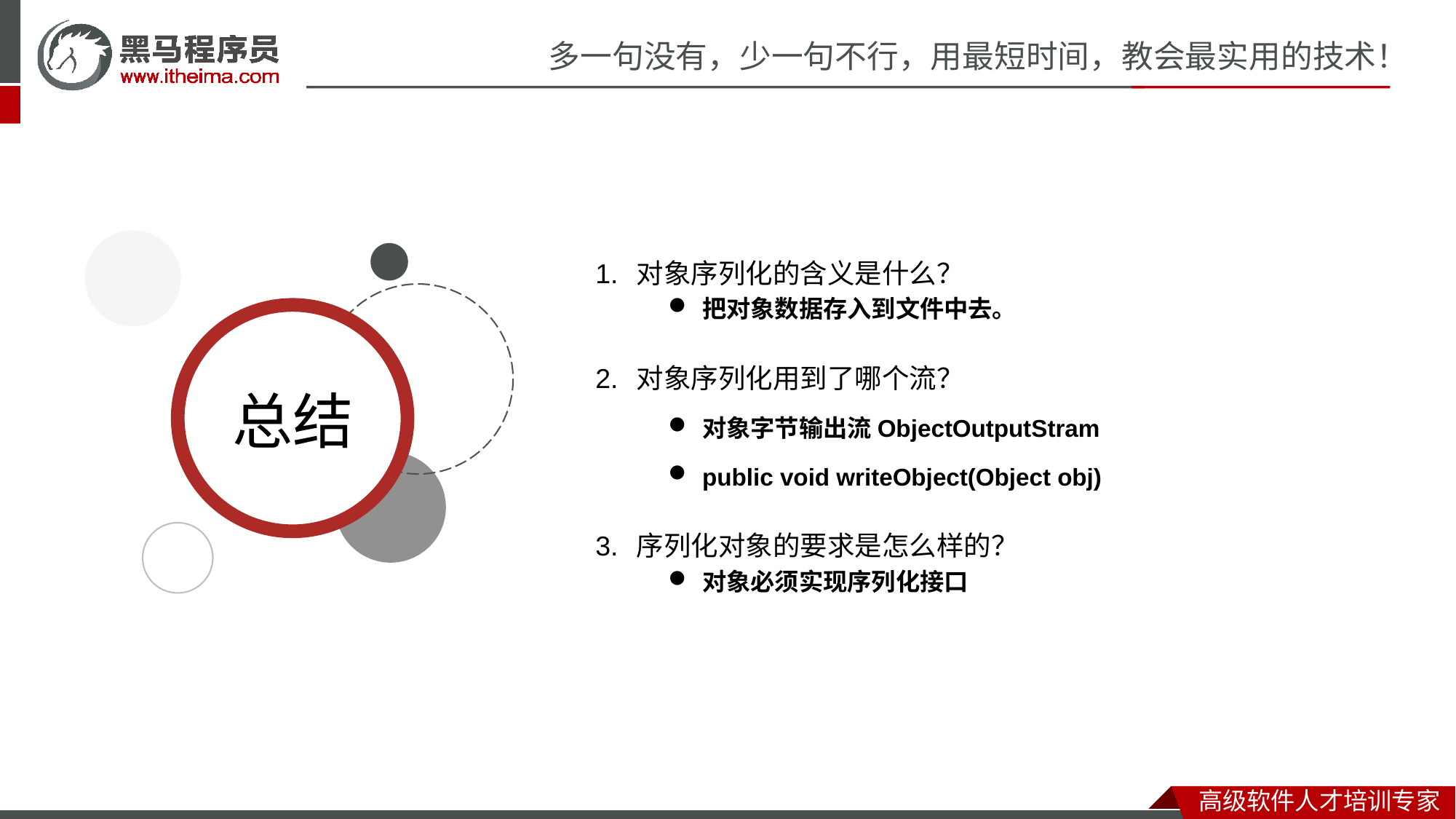

对象序列化的含义是什么？
把对象数据存入到文件中去。
对象序列化用到了哪个流？
对象字节输出流ObjectOutputStram
public void writeObject(Object obj)
序列化对象的要求是怎么样的？
对象必须实现序列化接口